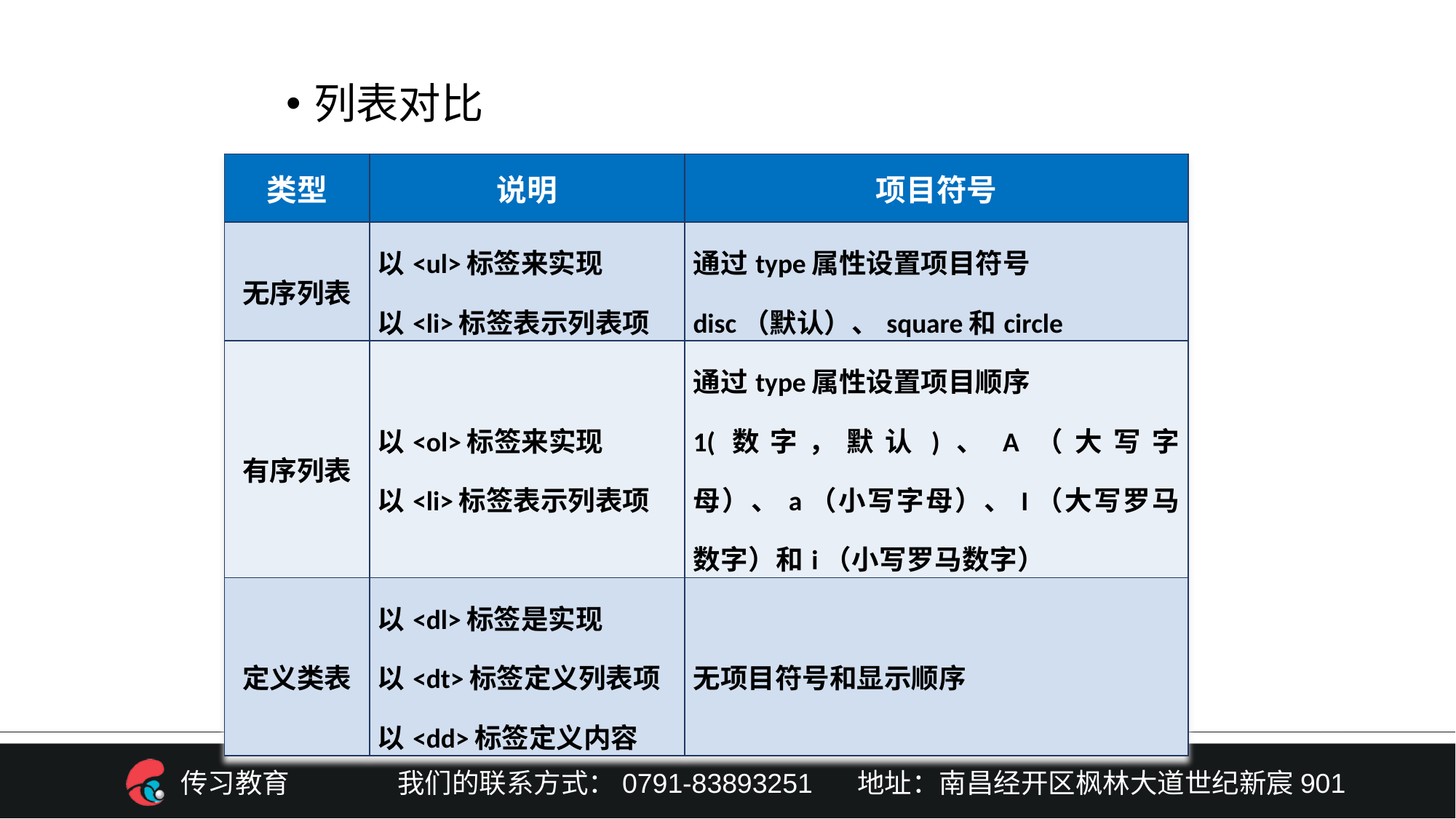

# 小结
列表对比
| 类型 | 说明 | 项目符号 |
| --- | --- | --- |
| 无序列表 | 以<ul>标签来实现 以<li>标签表示列表项 | 通过type属性设置项目符号 disc（默认）、square和circle |
| 有序列表 | 以<ol>标签来实现 以<li>标签表示列表项 | 通过type属性设置项目顺序 1(数字，默认)、A（大写字母）、a（小写字母）、I（大写罗马数字）和i（小写罗马数字） |
| 定义类表 | 以<dl>标签是实现 以<dt>标签定义列表项 以<dd>标签定义内容 | 无项目符号和显示顺序 |